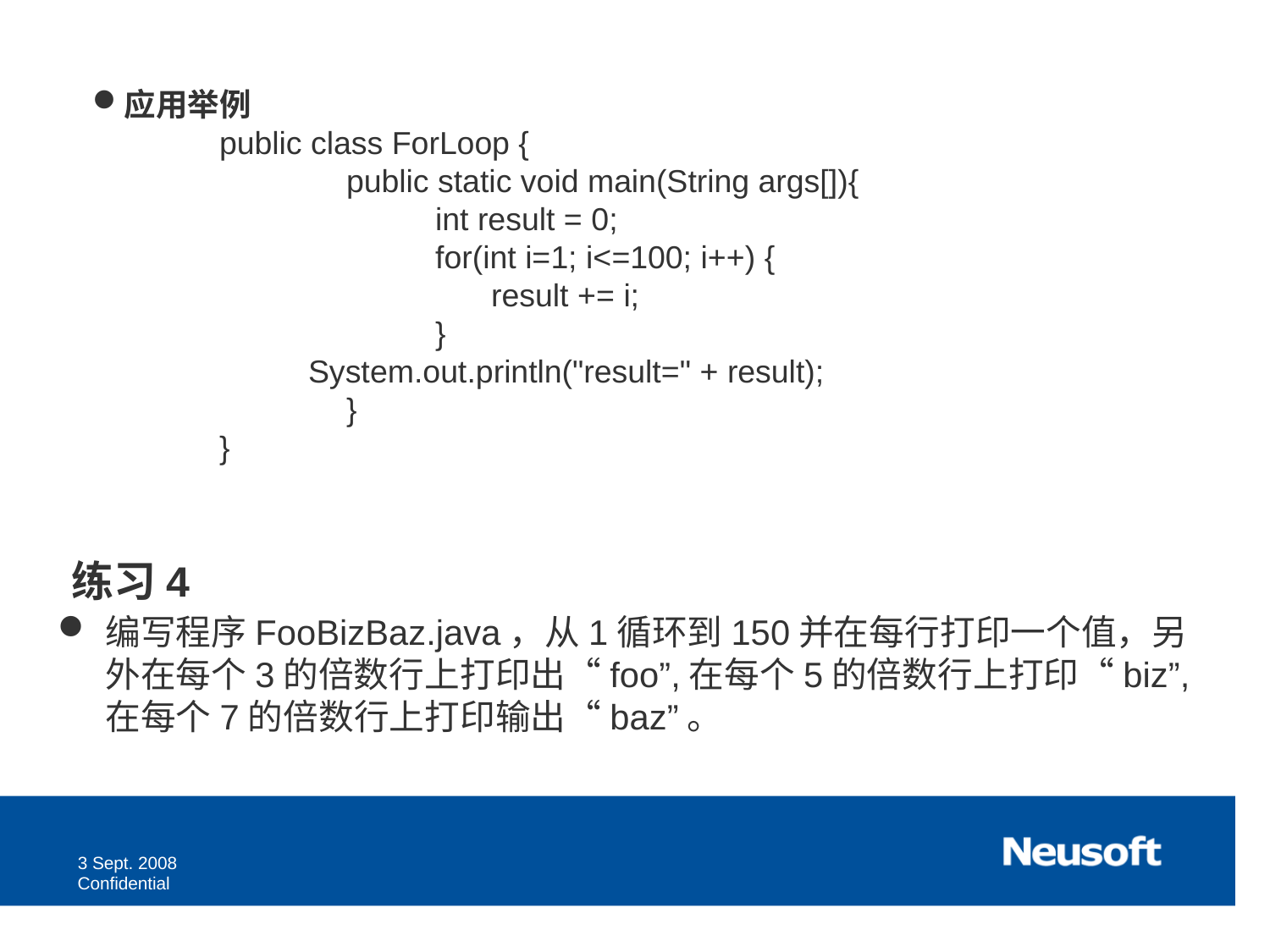

应用举例
	public class ForLoop {
		public static void main(String args[]){
		          int result = 0;
		          for(int i=1; i<=100; i++) {
			  result += i;
		          }
  	          System.out.println("result=" + result);
		}
	}

练习4
编写程序FooBizBaz.java，从1循环到150并在每行打印一个值，另外在每个3的倍数行上打印出“foo”,在每个5的倍数行上打印“biz”,在每个7的倍数行上打印输出“baz”。